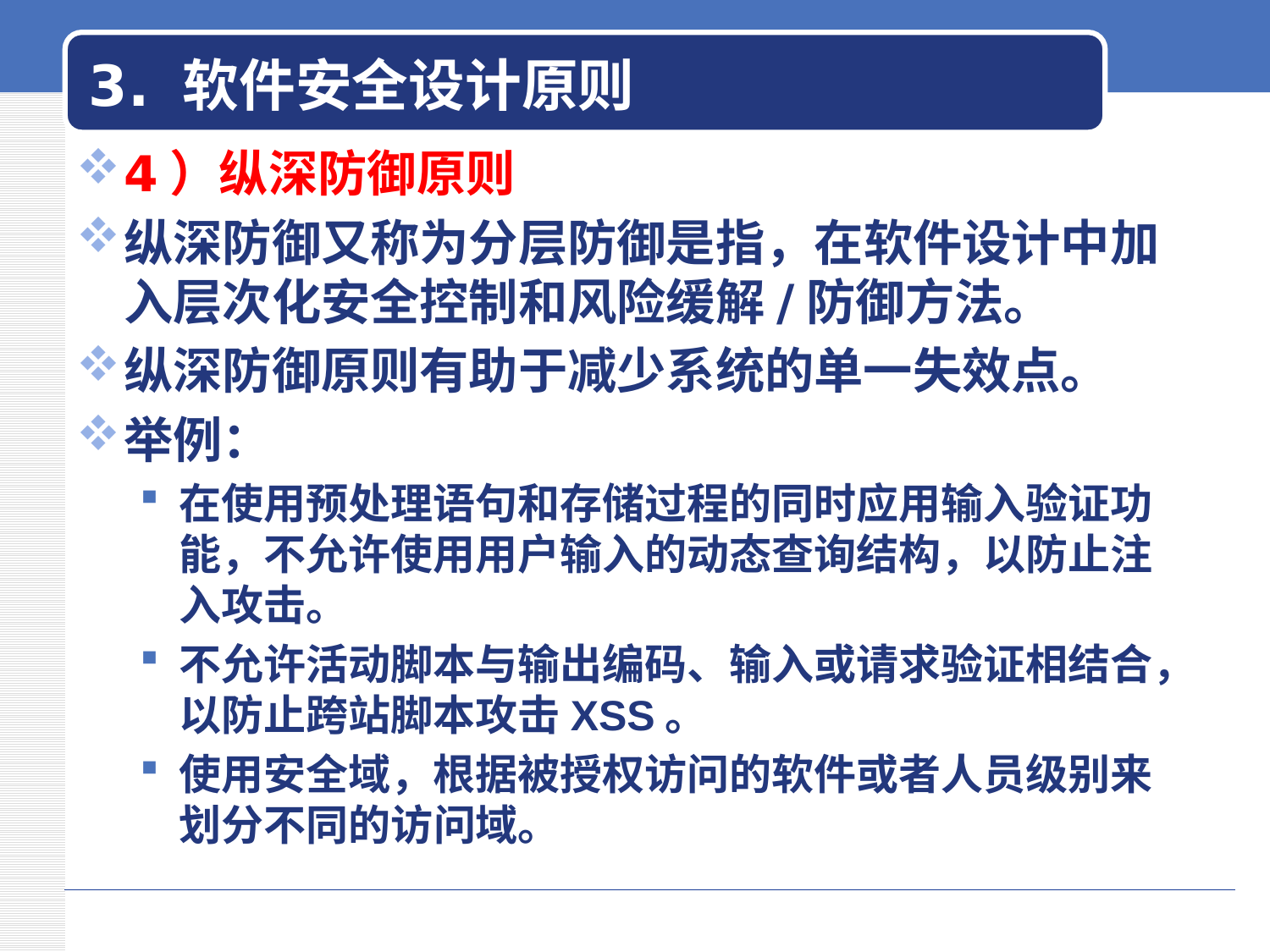

# 3. 软件安全设计原则
4）纵深防御原则
纵深防御又称为分层防御是指，在软件设计中加入层次化安全控制和风险缓解/防御方法。
纵深防御原则有助于减少系统的单一失效点。
举例：
在使用预处理语句和存储过程的同时应用输入验证功能，不允许使用用户输入的动态查询结构，以防止注入攻击。
不允许活动脚本与输出编码、输入或请求验证相结合，以防止跨站脚本攻击XSS。
使用安全域，根据被授权访问的软件或者人员级别来划分不同的访问域。